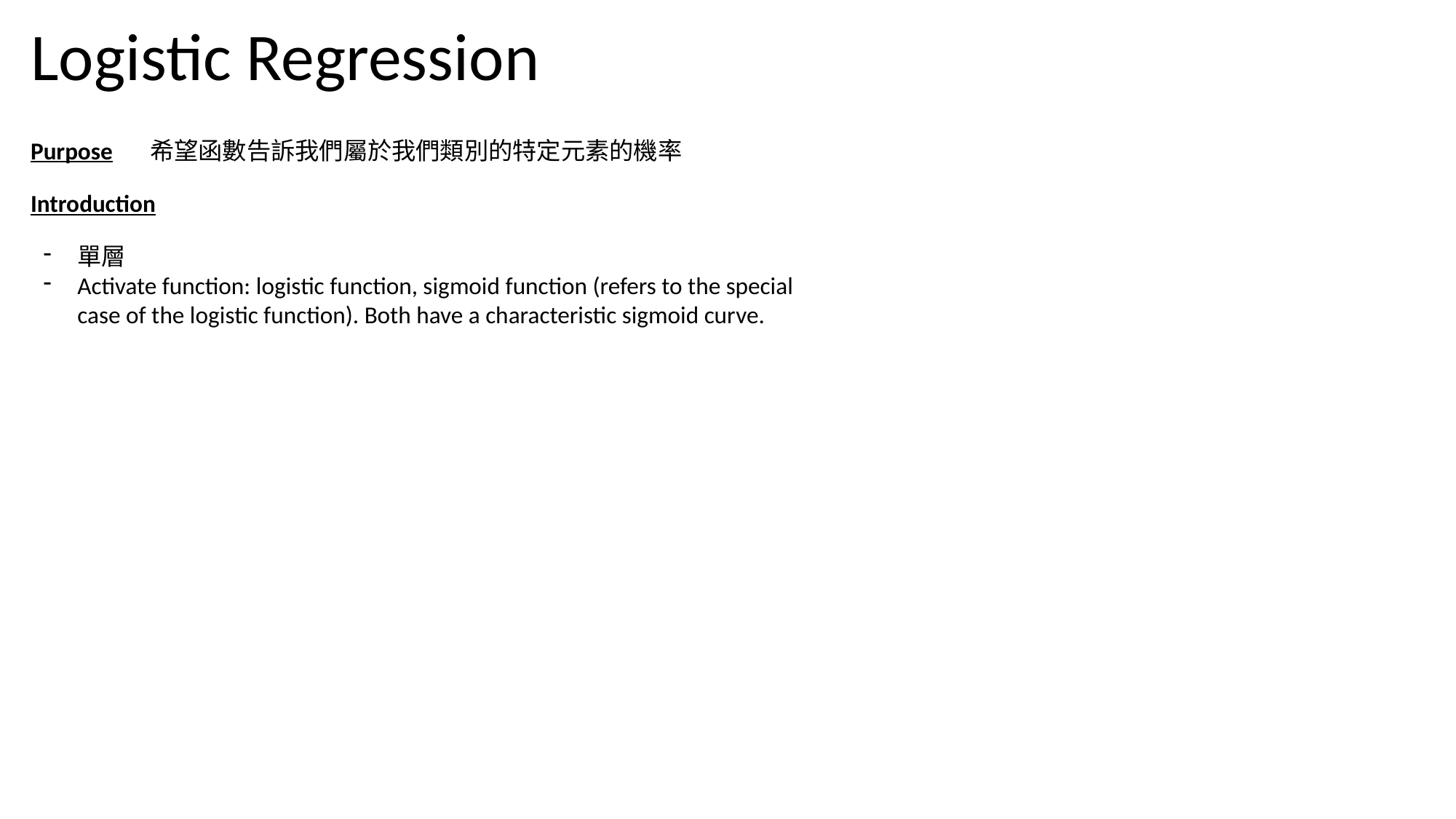

# Logistic Regression
Purpose
希望函數告訴我們屬於我們類別的特定元素的機率
Introduction
單層
Activate function: logistic function, sigmoid function (refers to the special case of the logistic function). Both have a characteristic sigmoid curve.